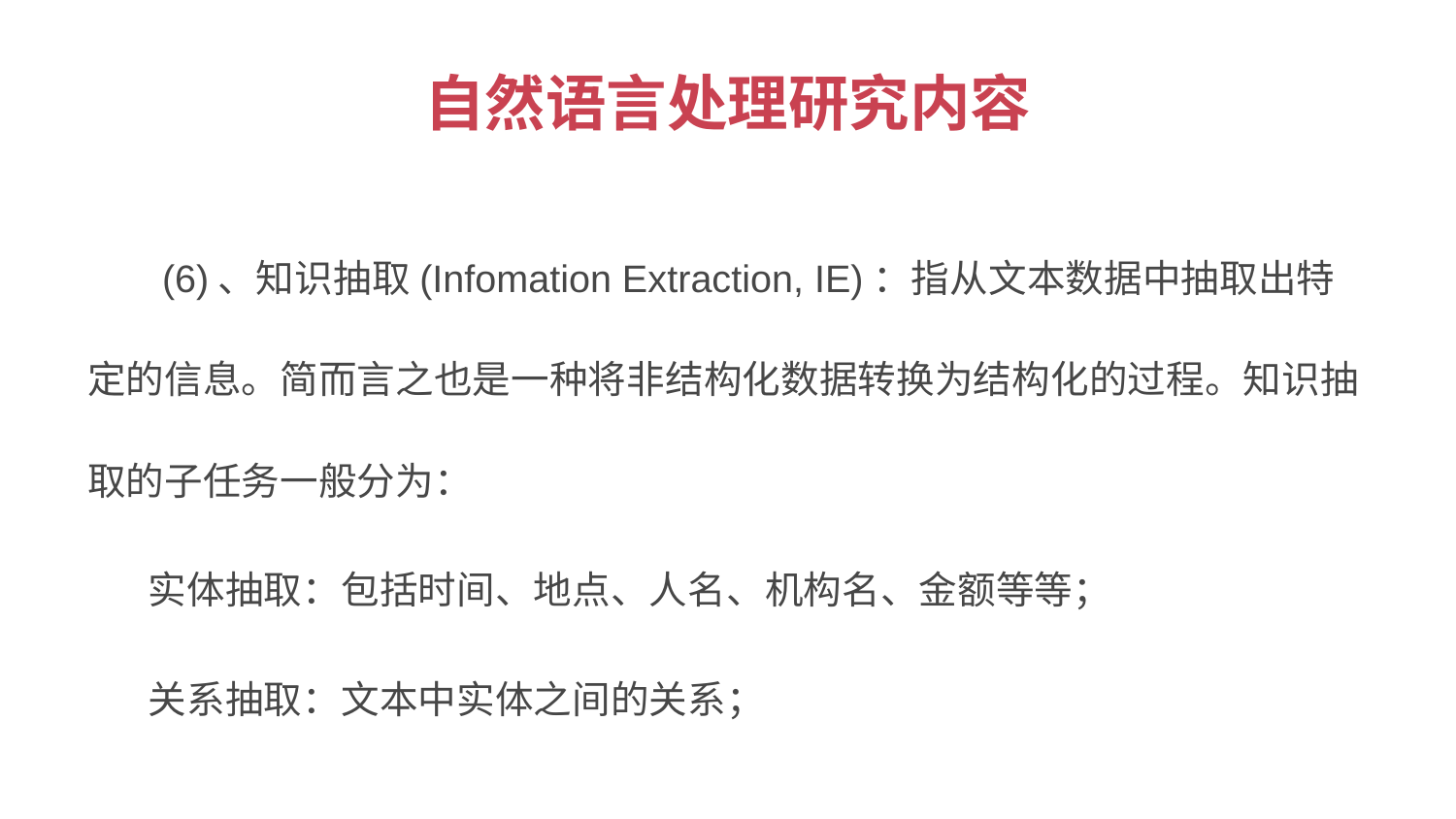

# 自然语言处理研究内容
       (6)、知识抽取(Infomation Extraction, IE)：指从文本数据中抽取出特定的信息。简而言之也是一种将非结构化数据转换为结构化的过程。知识抽取的子任务一般分为：
      实体抽取：包括时间、地点、人名、机构名、金额等等；
      关系抽取：文本中实体之间的关系；